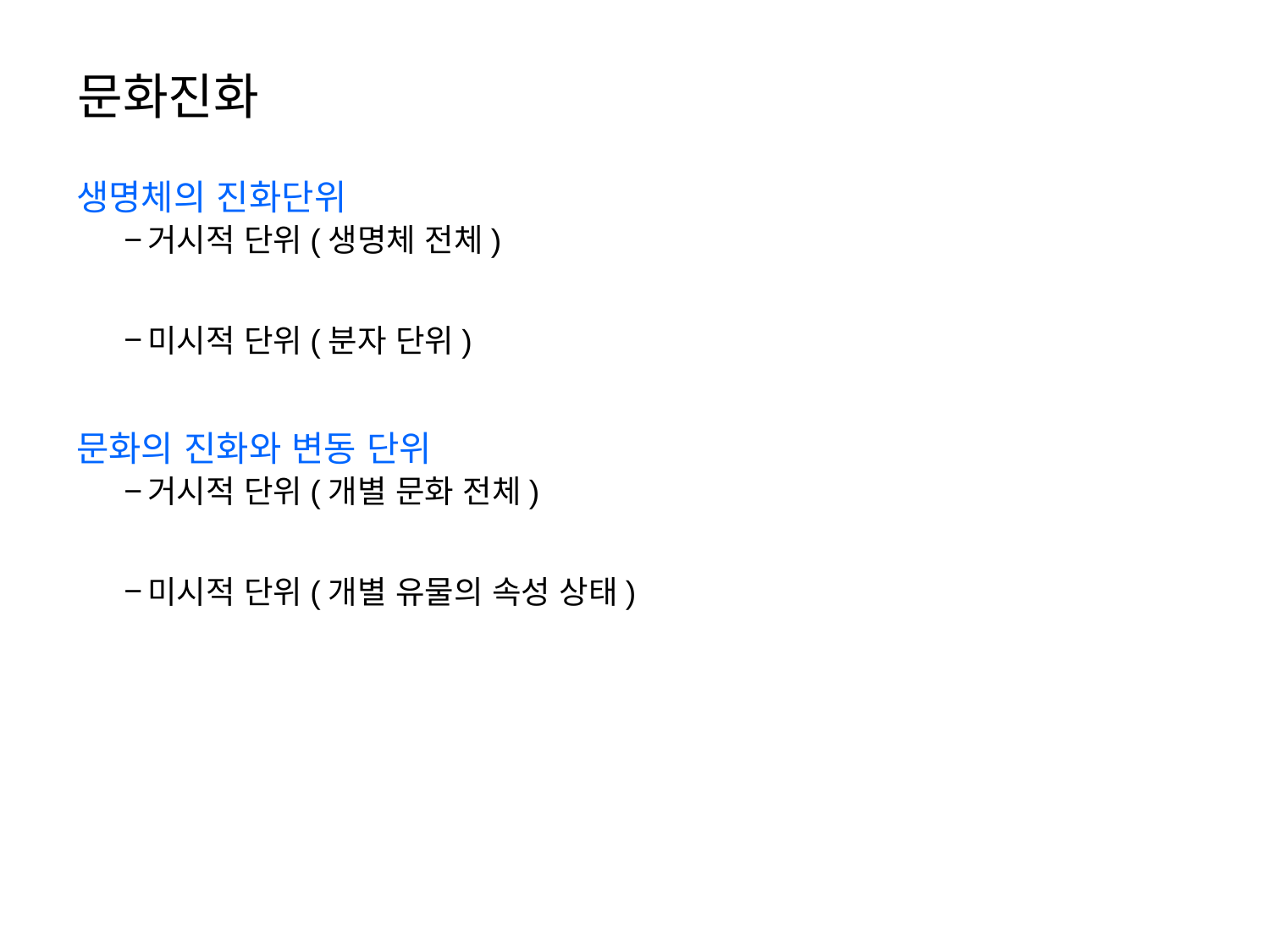

# 문화진화
생명체의 진화단위
거시적 단위(생명체 전체)

미시적 단위(분자 단위)

문화의 진화와 변동 단위
거시적 단위(개별 문화 전체)

미시적 단위(개별 유물의 속성 상태)